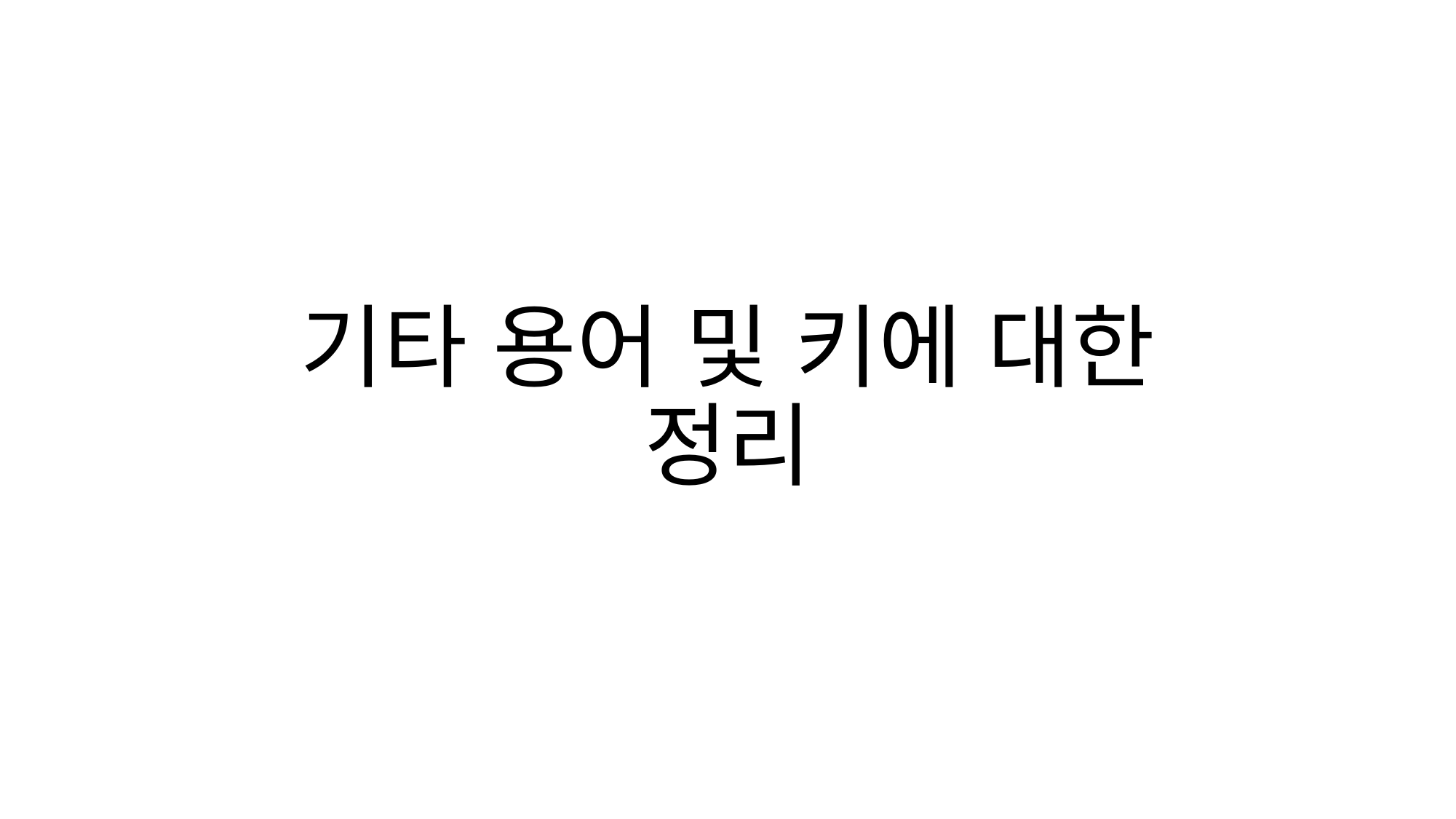

# 기타 용어 및 키에 대한 정리